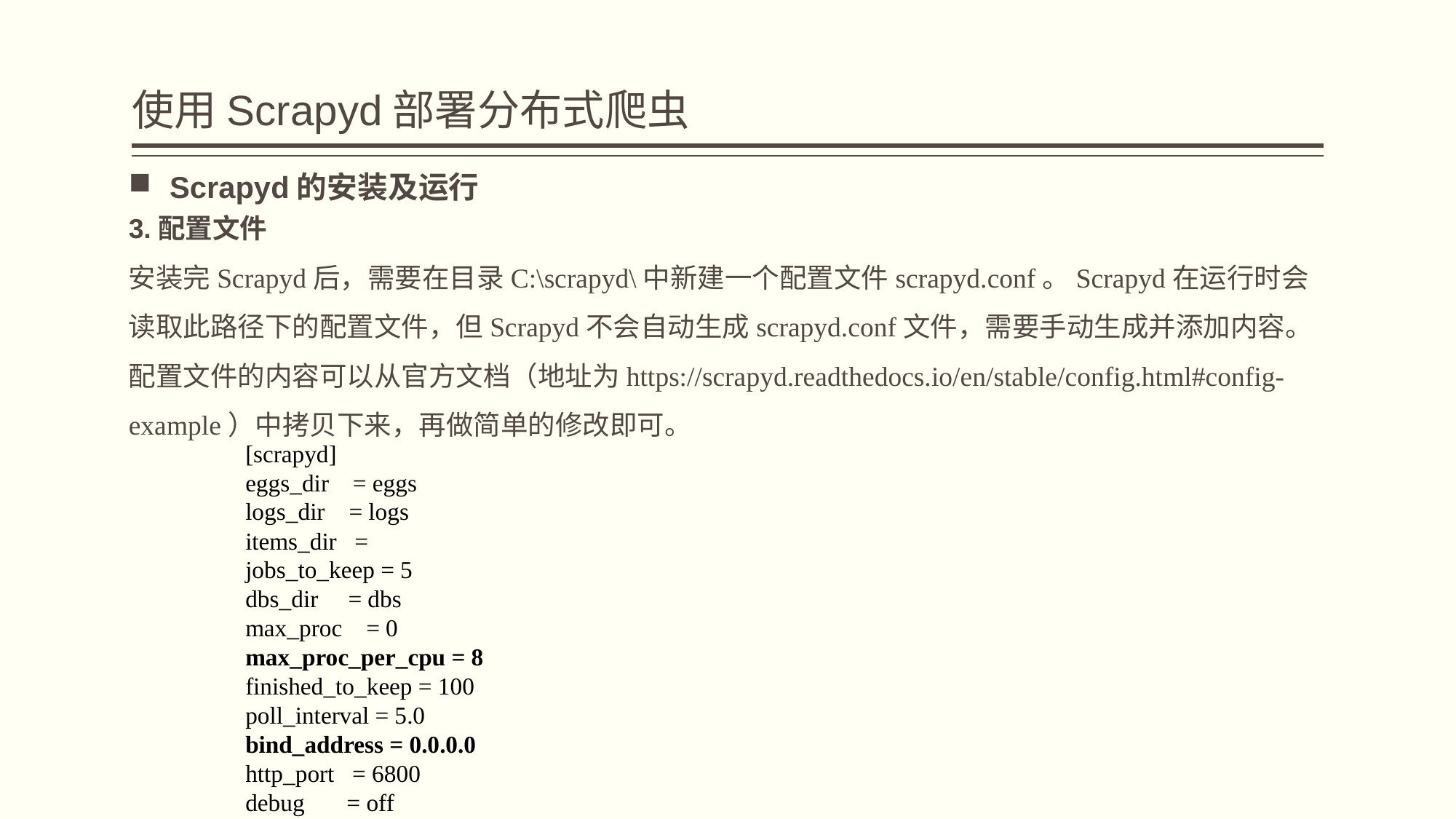

# 使用Scrapyd部署分布式爬虫
Scrapyd的安装及运行
3.配置文件
安装完Scrapyd后，需要在目录C:\scrapyd\中新建一个配置文件scrapyd.conf。Scrapyd在运行时会读取此路径下的配置文件，但Scrapyd不会自动生成scrapyd.conf文件，需要手动生成并添加内容。配置文件的内容可以从官方文档（地址为https://scrapyd.readthedocs.io/en/stable/config.html#config-example）中拷贝下来，再做简单的修改即可。

[scrapyd]
eggs_dir    = eggs
logs_dir    = logs
items_dir   =
jobs_to_keep = 5
dbs_dir     = dbs
max_proc    = 0
max_proc_per_cpu = 8
finished_to_keep = 100
poll_interval = 5.0
bind_address = 0.0.0.0
http_port   = 6800
debug       = off